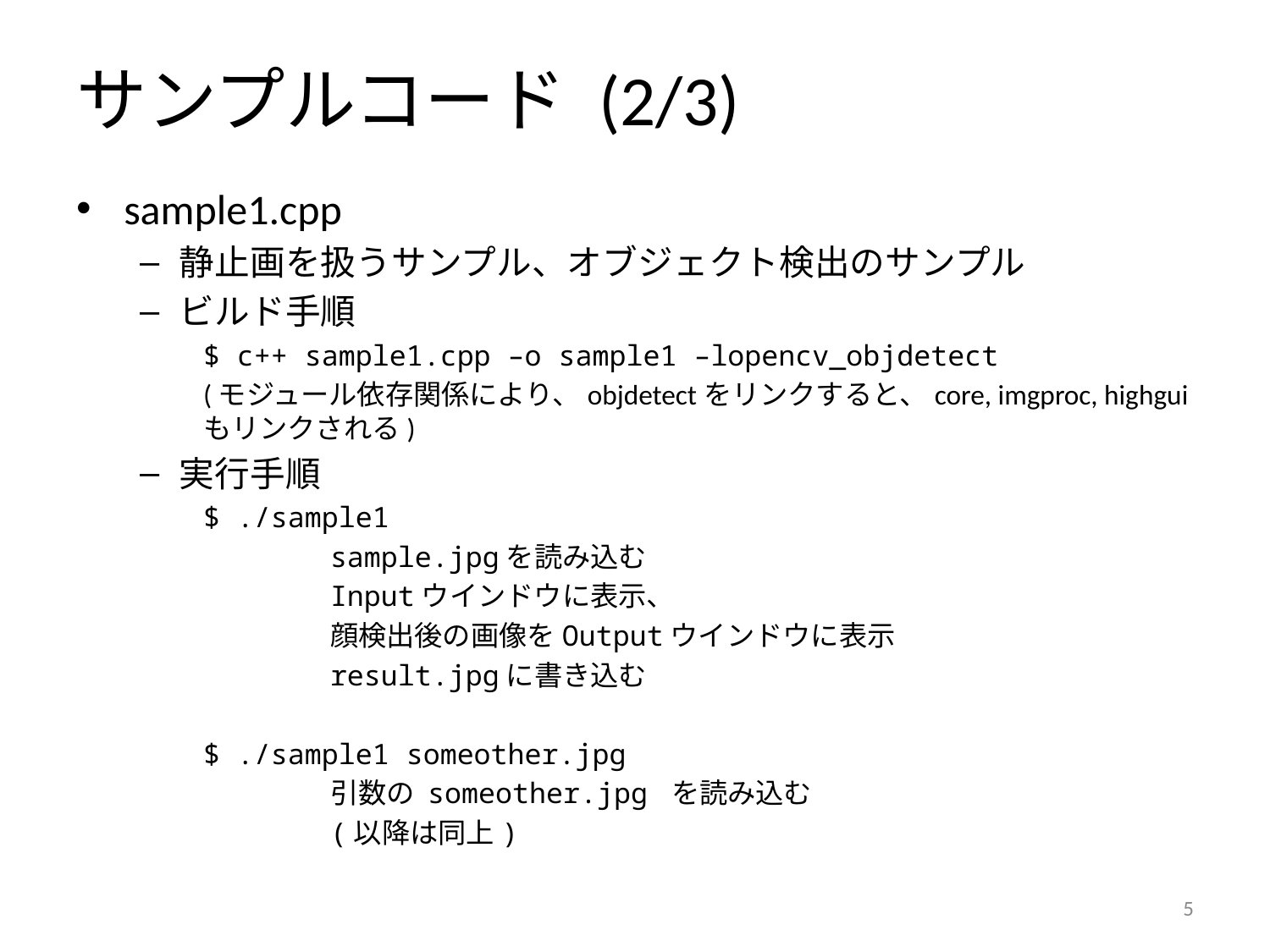

# サンプルコード (2/3)
sample1.cpp
静止画を扱うサンプル、オブジェクト検出のサンプル
ビルド手順
$ c++ sample1.cpp –o sample1 –lopencv_objdetect
(モジュール依存関係により、objdetectをリンクすると、core, imgproc, highgui もリンクされる)
実行手順
$ ./sample1
	sample.jpgを読み込む
	Inputウインドウに表示、
	顔検出後の画像をOutputウインドウに表示
	result.jpgに書き込む

$ ./sample1 someother.jpg
	引数の someother.jpg を読み込む
	(以降は同上)
5